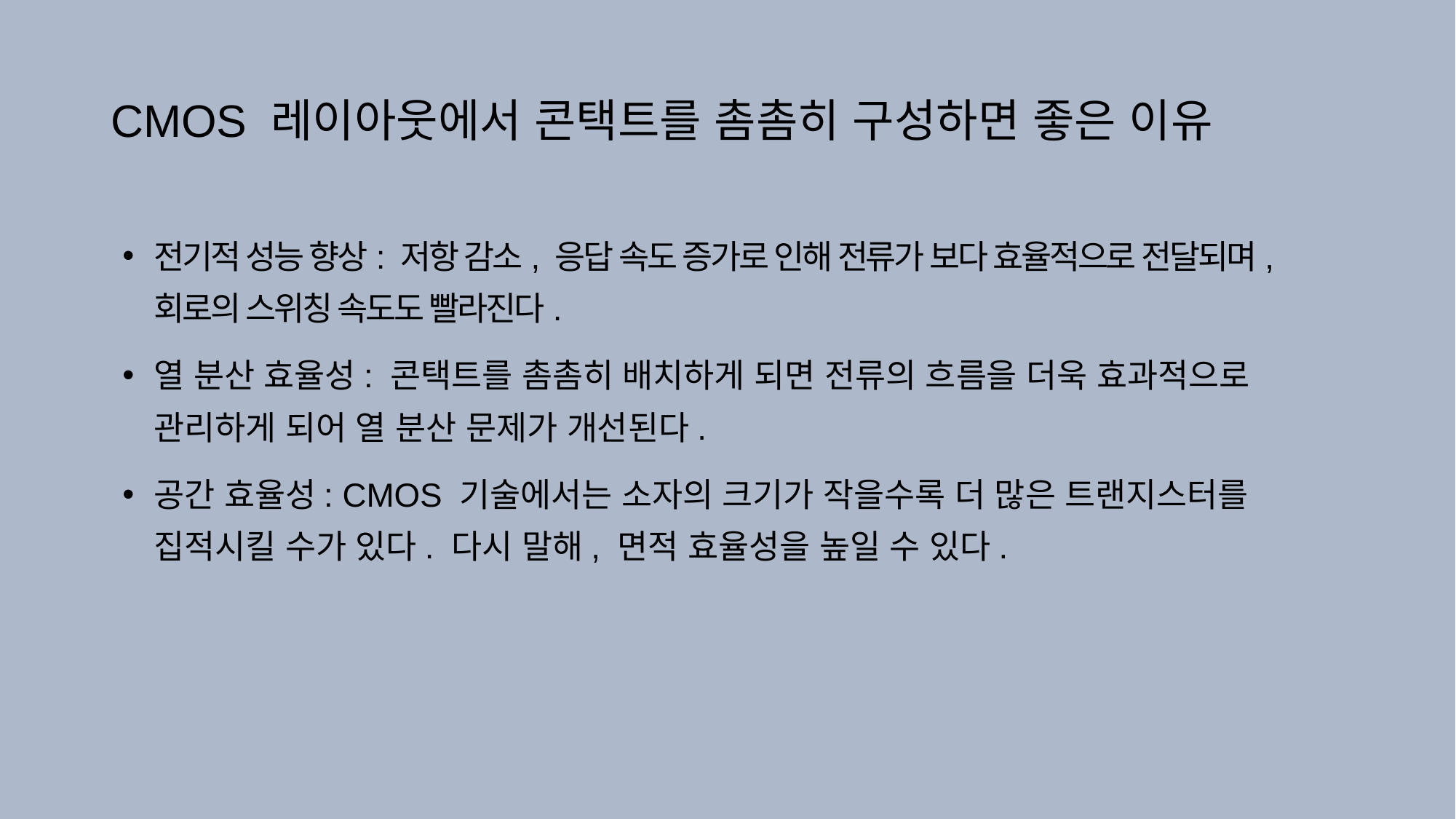

# CMOS 레이아웃에서 콘택트를 촘촘히 구성하면 좋은 이유
전기적 성능 향상: 저항 감소, 응답 속도 증가로 인해 전류가 보다 효율적으로 전달되며, 회로의 스위칭 속도도 빨라진다.
열 분산 효율성: 콘택트를 촘촘히 배치하게 되면 전류의 흐름을 더욱 효과적으로 관리하게 되어 열 분산 문제가 개선된다.
공간 효율성: CMOS 기술에서는 소자의 크기가 작을수록 더 많은 트랜지스터를 집적시킬 수가 있다. 다시 말해, 면적 효율성을 높일 수 있다.